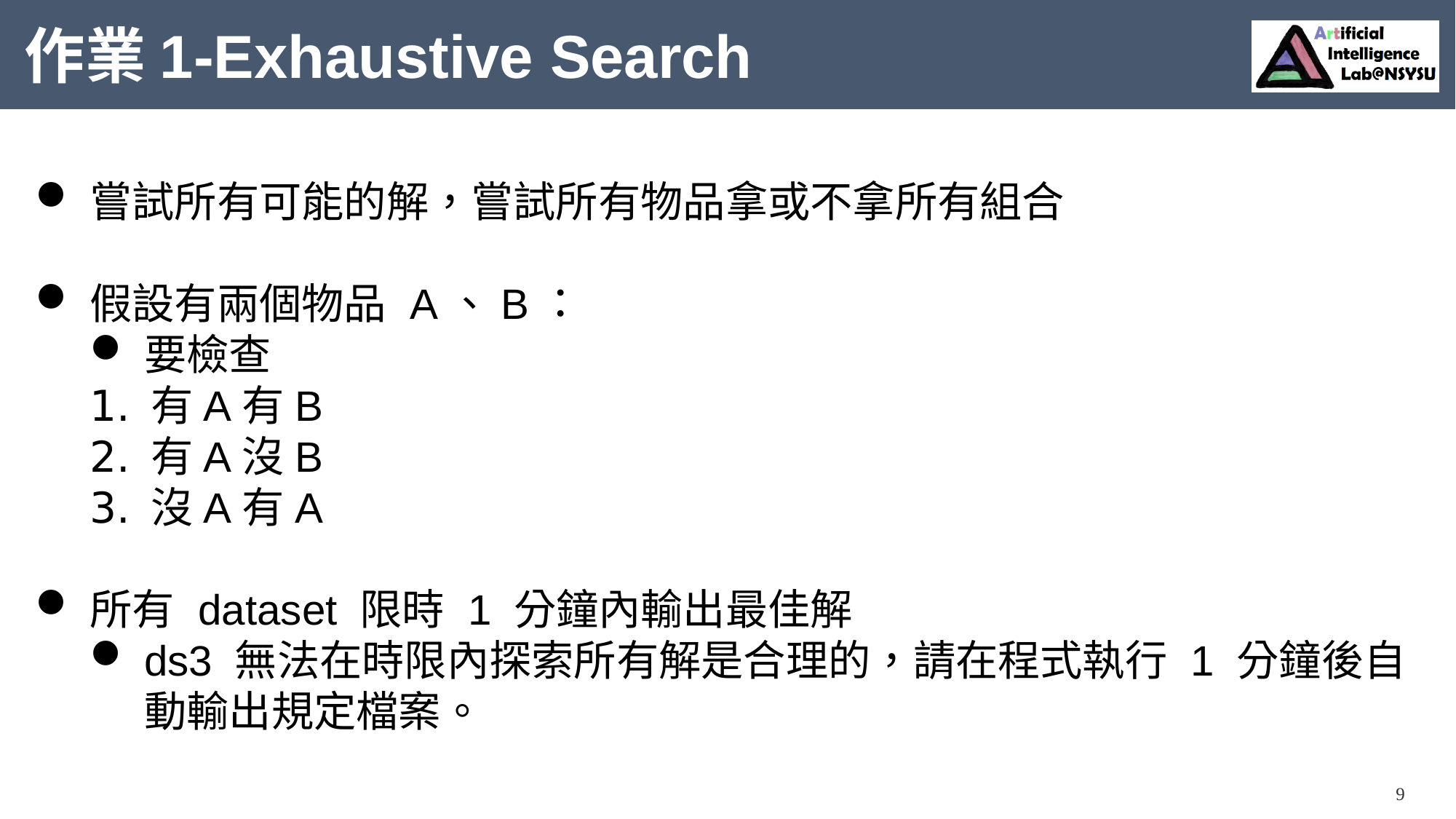

# 作業1-Exhaustive Search

嘗試所有可能的解，嘗試所有物品拿或不拿所有組合

假設有兩個物品 A、B：
要檢查
有A有B
有A沒B
沒A有A

所有 dataset 限時 1 分鐘內輸出最佳解
ds3 無法在時限內探索所有解是合理的，請在程式執行 1 分鐘後自動輸出規定檔案。
9